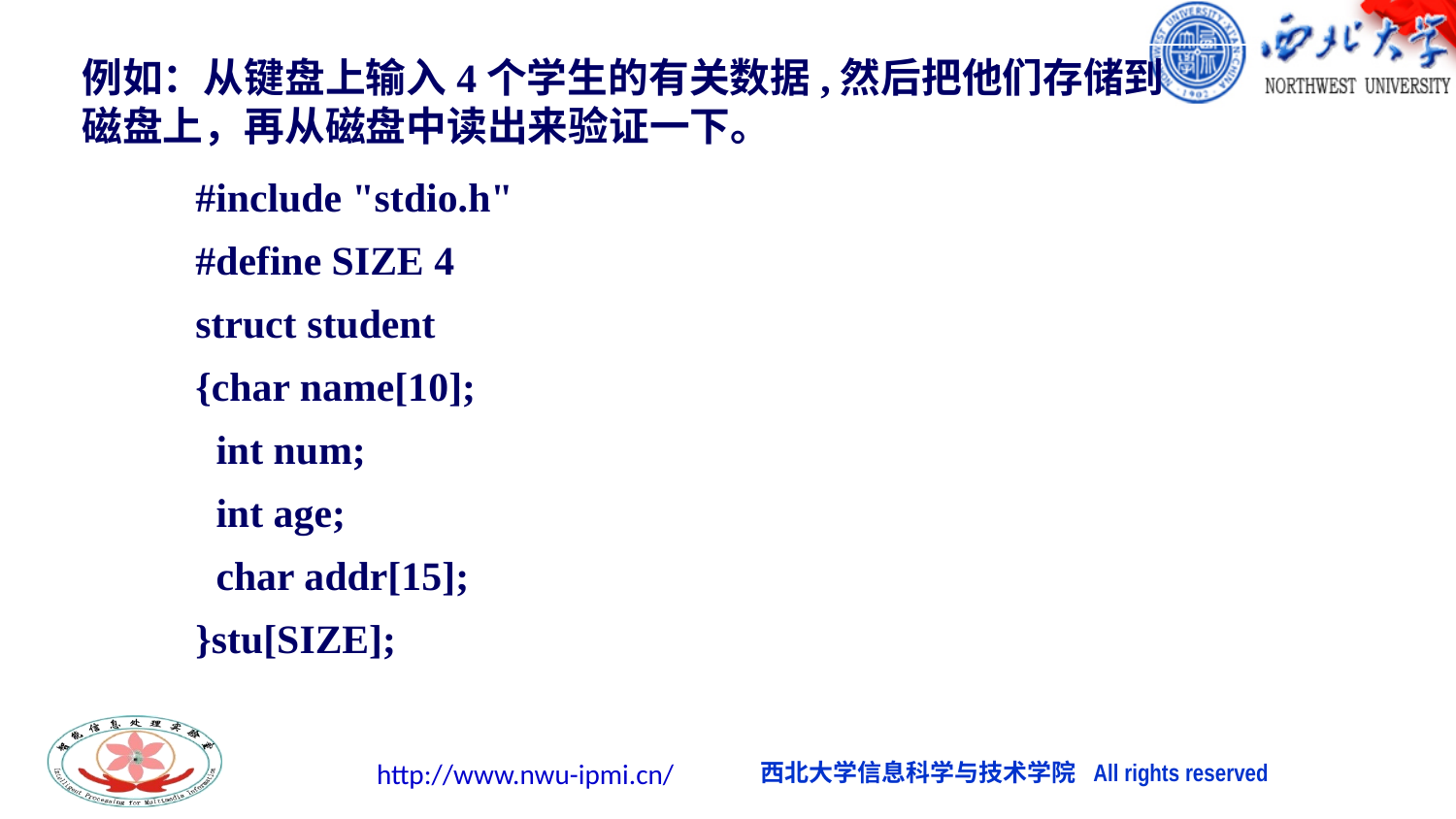

例如：从键盘上输入4个学生的有关数据,然后把他们存储到
磁盘上，再从磁盘中读出来验证一下。
#include "stdio.h"
#define SIZE 4
struct student
{char name[10];
  int num;
  int age;
  char addr[15];
}stu[SIZE];

17